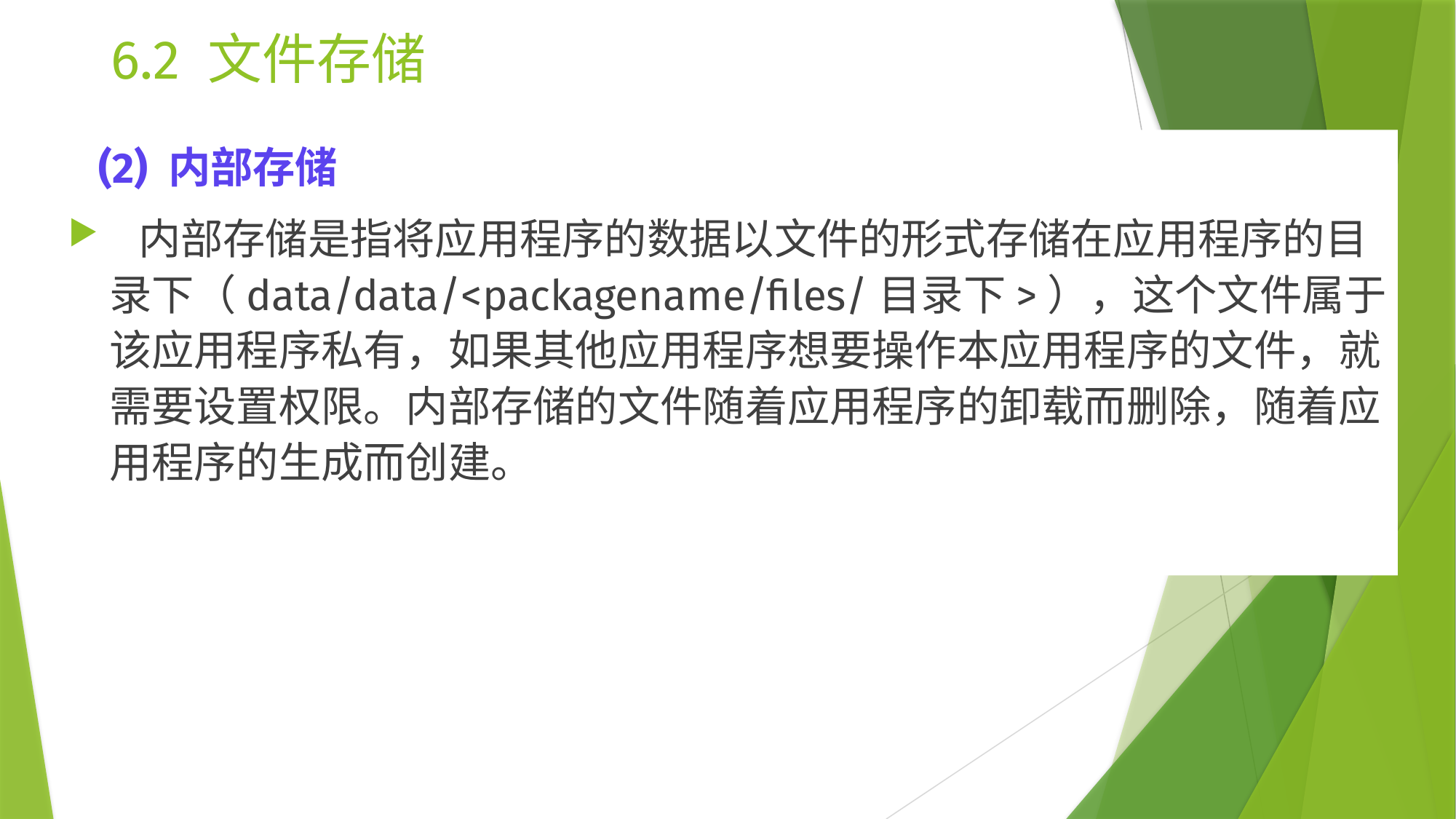

# 6.2 文件存储
   (2) 内部存储
  内部存储是指将应用程序的数据以文件的形式存储在应用程序的目录下（data/data/<packagename/files/目录下>），这个文件属于该应用程序私有，如果其他应用程序想要操作本应用程序的文件，就需要设置权限。内部存储的文件随着应用程序的卸载而删除，随着应用程序的生成而创建。